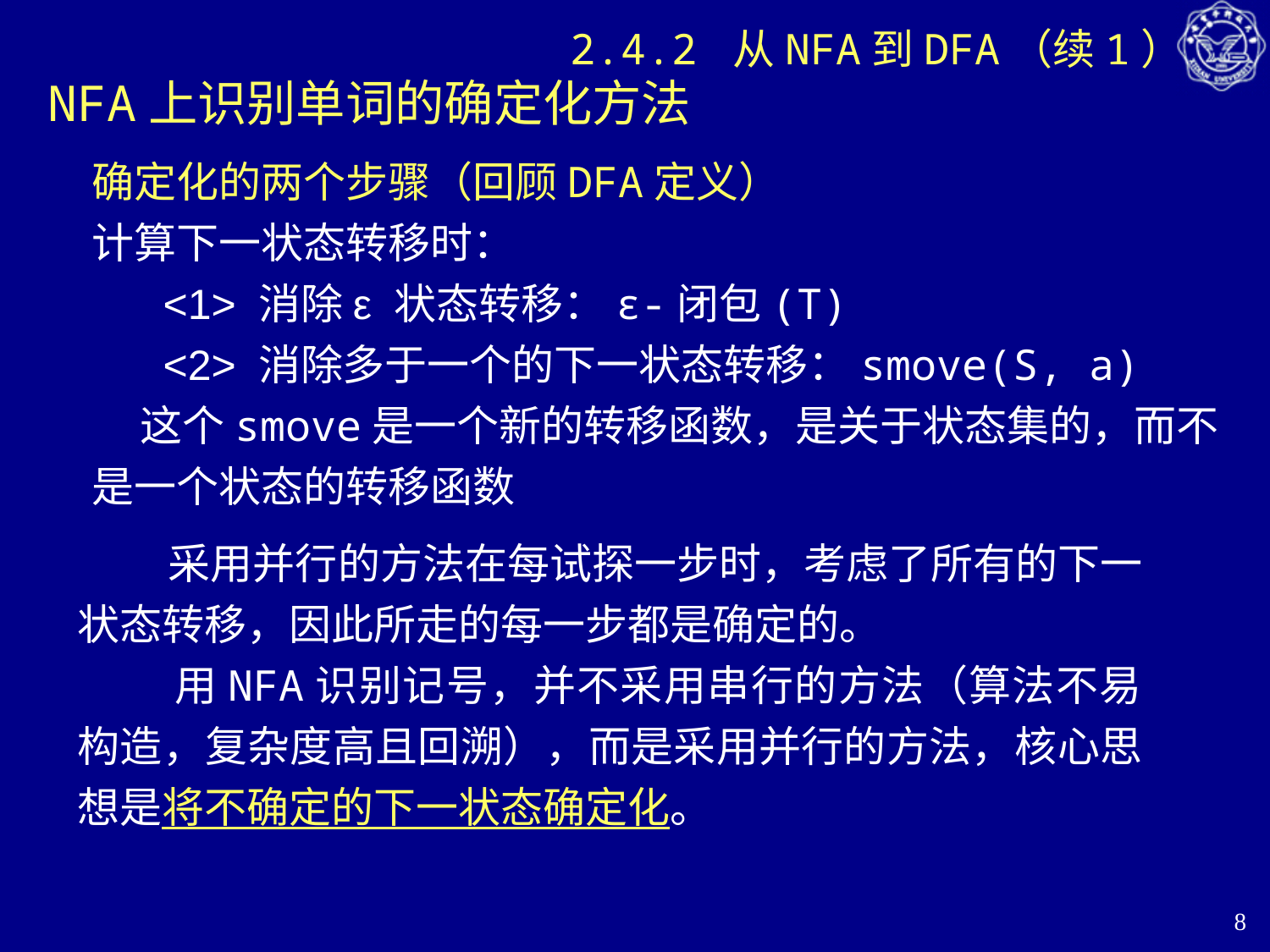

# 2.4.2 从NFA到DFA（续1）
NFA上识别单词的确定化方法
确定化的两个步骤（回顾DFA定义）
计算下一状态转移时：
      <1> 消除ε 状态转移：ε-闭包(T)
      <2> 消除多于一个的下一状态转移：smove(S, a)
    这个smove是一个新的转移函数，是关于状态集的，而不是一个状态的转移函数
    采用并行的方法在每试探一步时，考虑了所有的下一状态转移，因此所走的每一步都是确定的。
    用NFA识别记号，并不采用串行的方法（算法不易构造，复杂度高且回溯），而是采用并行的方法，核心思想是将不确定的下一状态确定化。
8